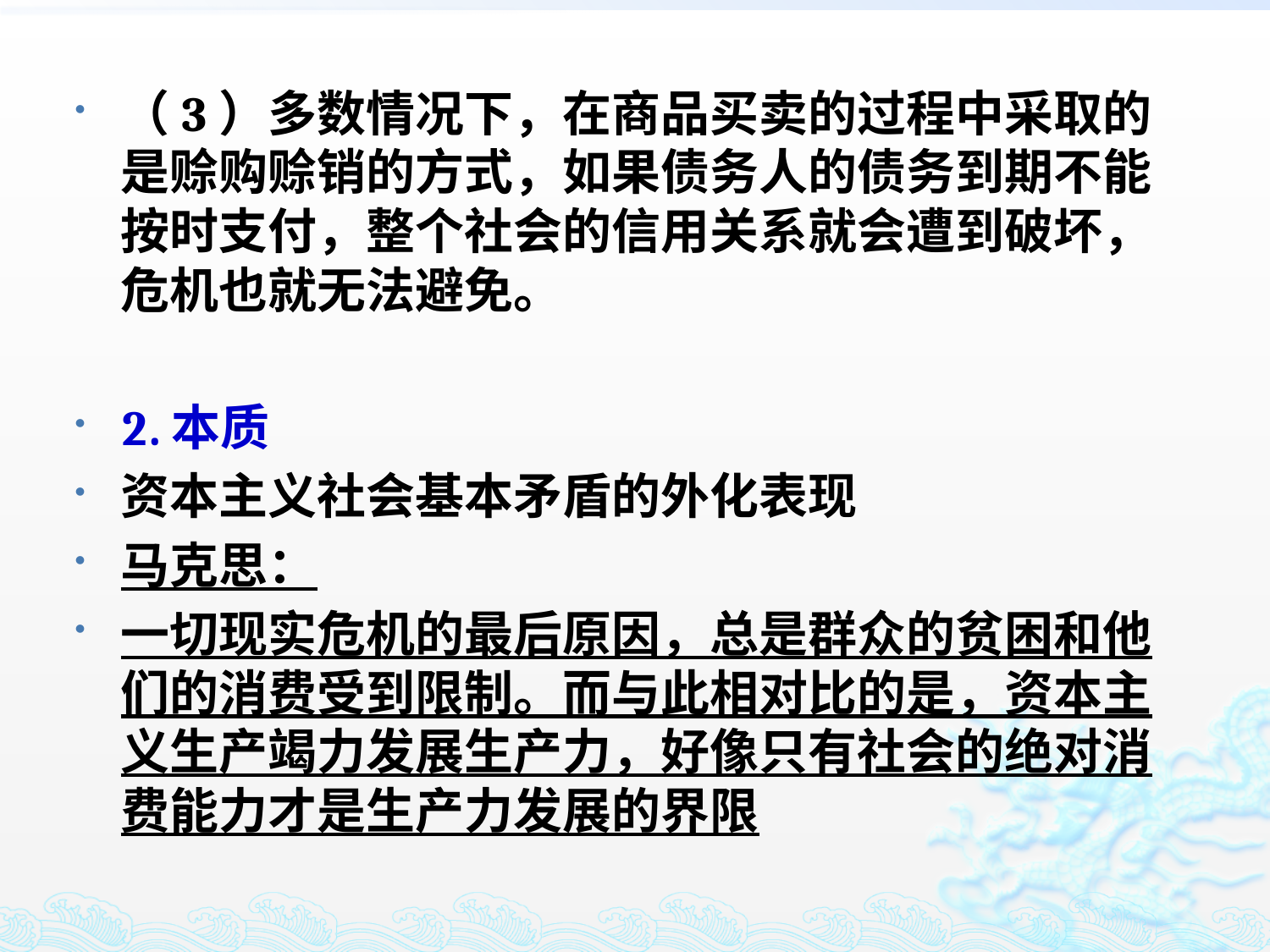

（3）多数情况下，在商品买卖的过程中采取的是赊购赊销的方式，如果债务人的债务到期不能按时支付，整个社会的信用关系就会遭到破坏，危机也就无法避免。

2.本质
资本主义社会基本矛盾的外化表现
马克思：
一切现实危机的最后原因，总是群众的贫困和他们的消费受到限制。而与此相对比的是，资本主义生产竭力发展生产力，好像只有社会的绝对消费能力才是生产力发展的界限